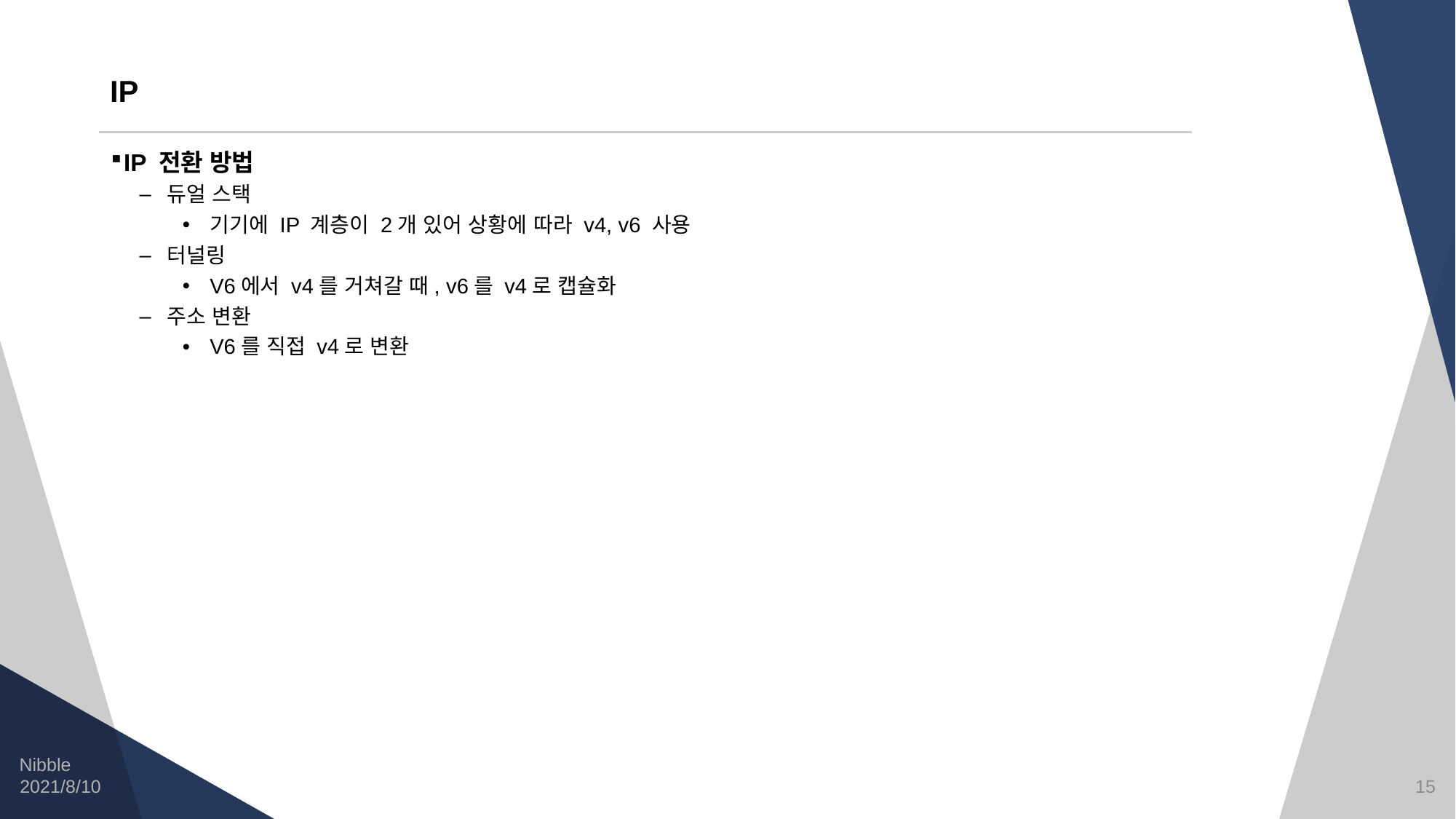

# IP

IP 전환 방법
듀얼 스택
기기에 IP 계층이 2개 있어 상황에 따라 v4, v6 사용
터널링
V6에서 v4를 거쳐갈 때, v6를 v4로 캡슐화
주소 변환
V6를 직접 v4로 변환
Nibble
2021/8/10
15